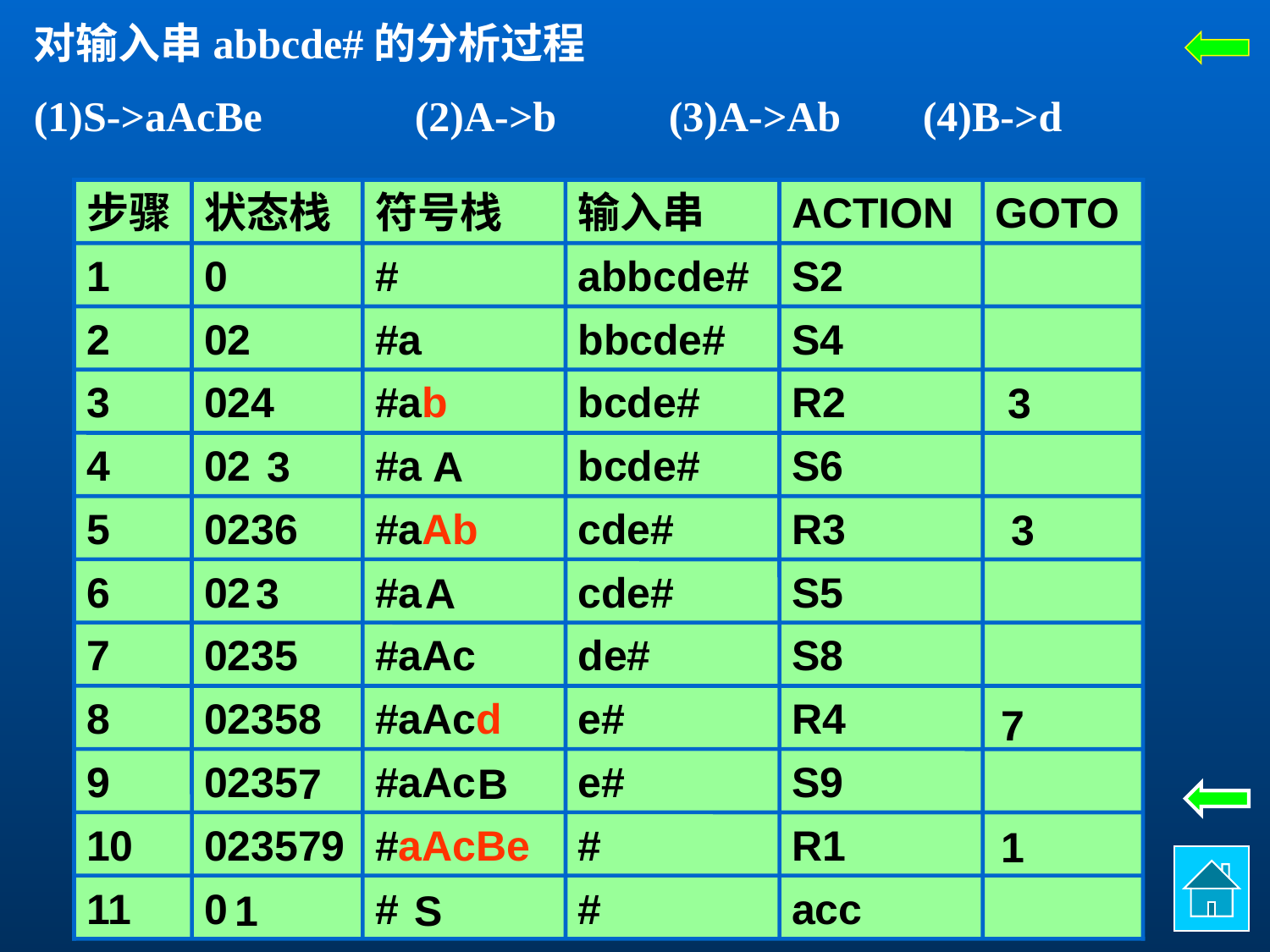

对输入串abbcde#的分析过程
(1)S->aAcBe 		(2)A->b 	(3)A->Ab 	(4)B->d

步骤

状态栈

符号栈

输入串

ACTION

GOTO

1
0
#
abbcde#
S2

2
02
#a
bbcde#
S4

3
024
#ab
bcde#
R2

3
4
02
#a

bcde#
S6

3
A
5
0236
#aAb
cde#
R3

3
6
02
#a

cde#
S5

3
A
7
0235
#aAc
de#
S8

8
02358
#aAcd
e#
R4

7
9
0235
#aAc

e#
S9

7
B

10
023579
#aAcBe
#
R1

1

11
0
#

#
acc

1
S